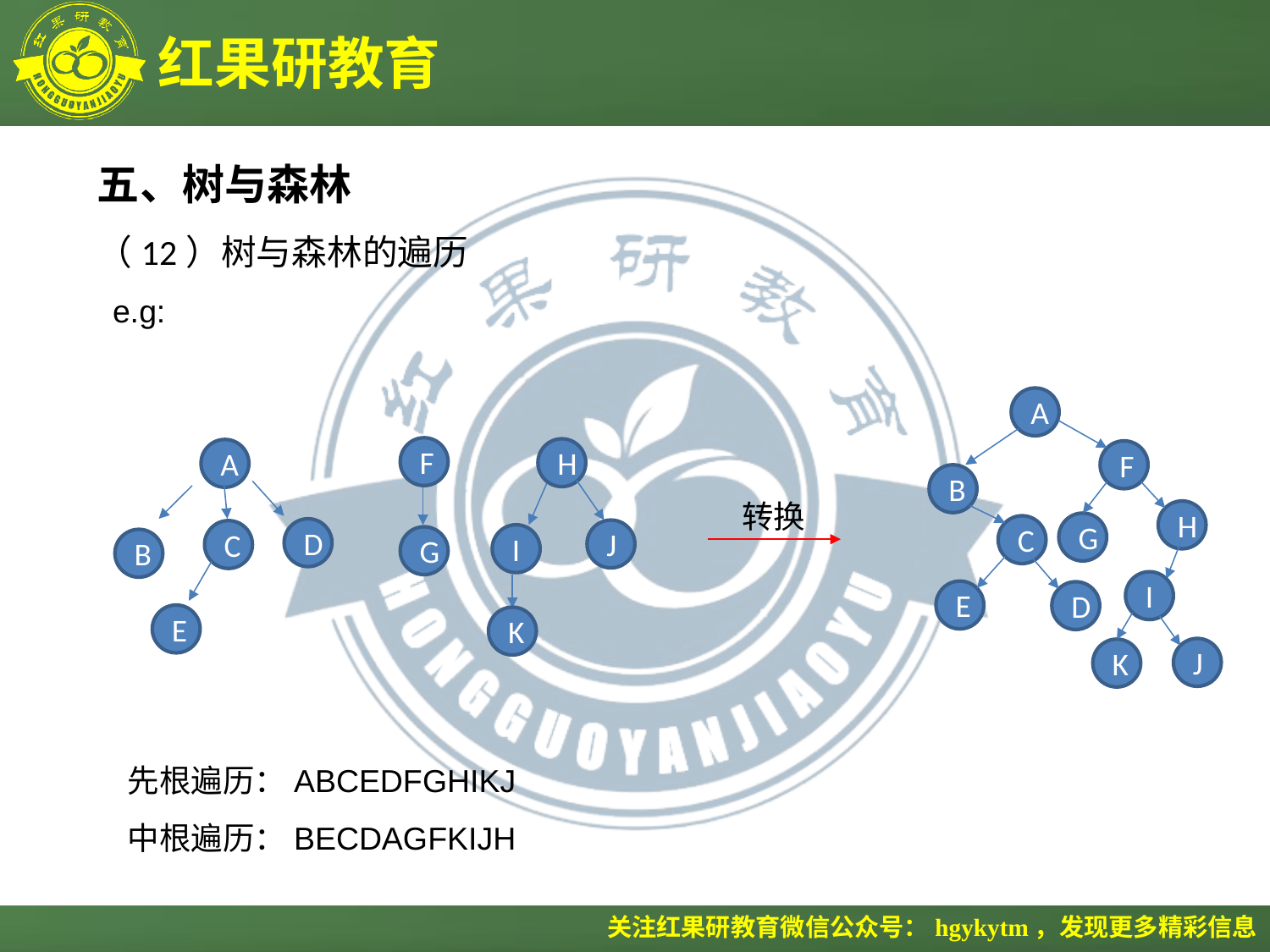

五、树与森林
（12）树与森林的遍历

e.g:
A
F
H
A
F
B
    转换
H
G
C
D
J
C
I
G
B
I
E
D
E
K
J
K
先根遍历：ABCEDFGHIKJ
中根遍历：BECDAGFKIJH